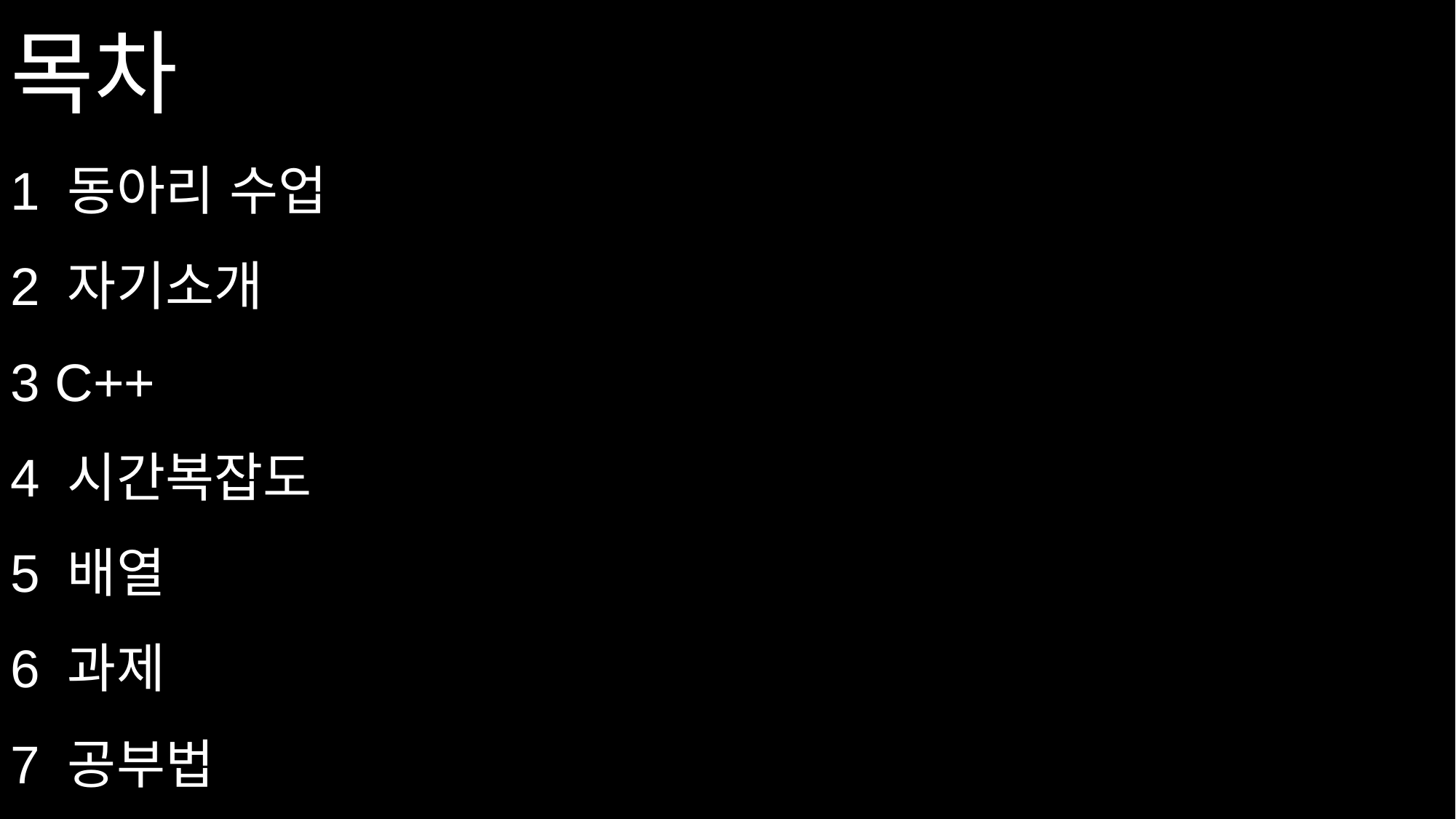

목차
1 동아리 수업
2 자기소개
3 C++
4 시간복잡도
5 배열
6 과제
7 공부법